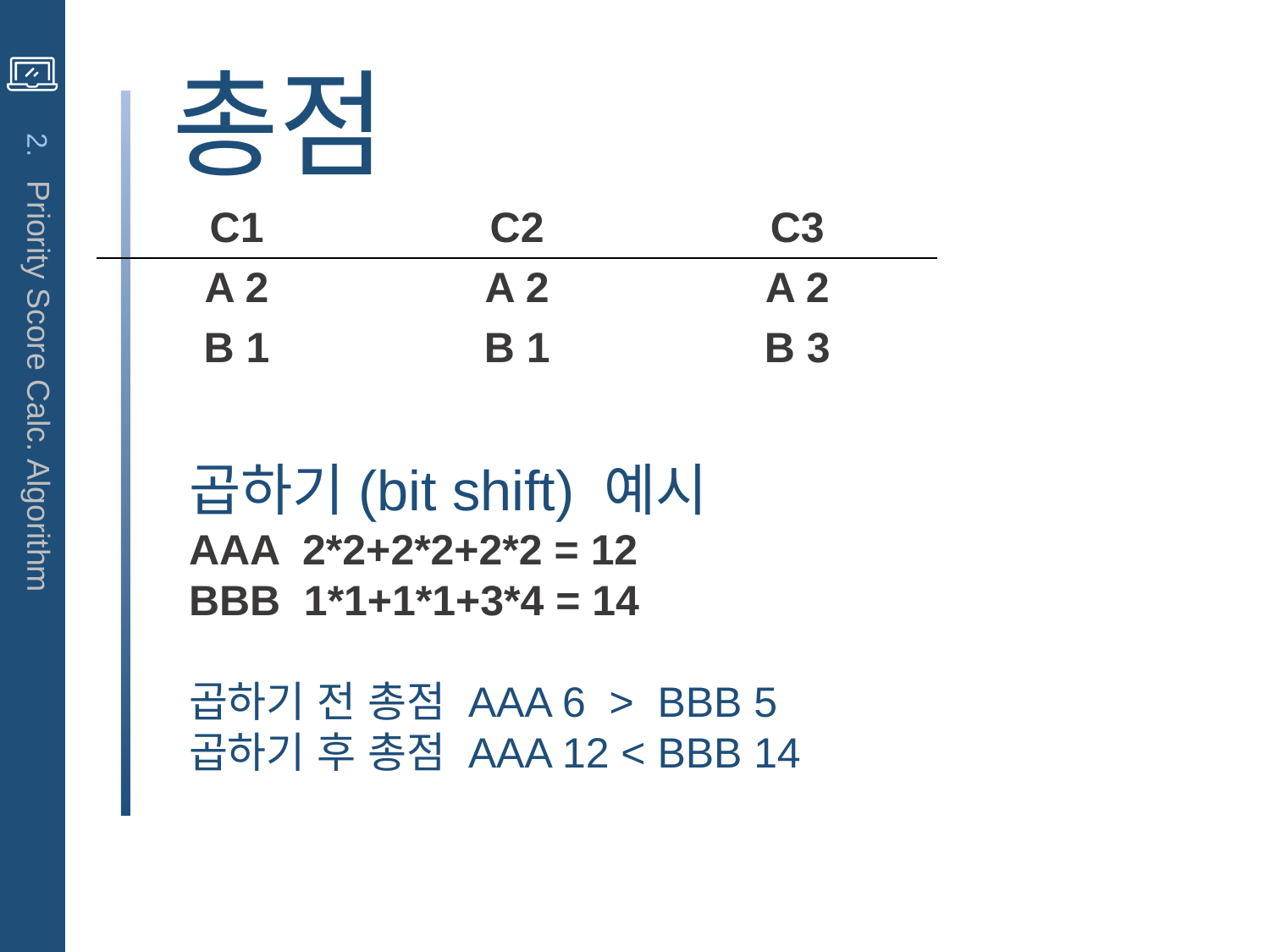

총점

2.   Priority Score Calc. Algorithm
| C1 | C2 | C3 |  |
| --- | --- | --- | --- |
| A 2 | A 2 | A 2 |  |
| B 1 | B 1 | B 3 |  |
곱하기(bit shift) 예시
AAA  2*2+2*2+2*2 = 12
BBB  1*1+1*1+3*4 = 14

곱하기 전 총점 AAA 6  >  BBB 5
곱하기 후 총점 AAA 12 < BBB 14